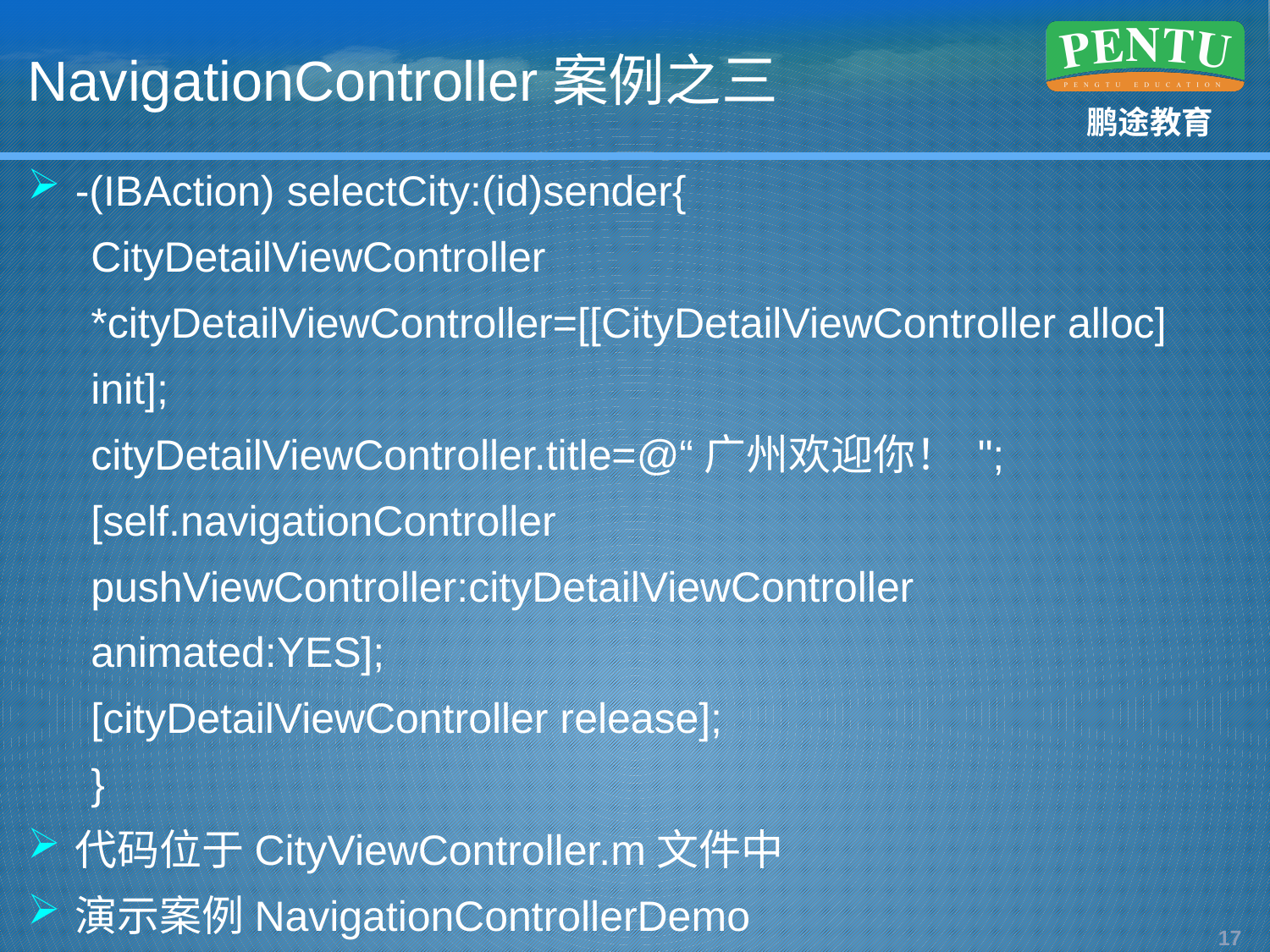

# NavigationController案例之三
-(IBAction) selectCity:(id)sender{
CityDetailViewController
*cityDetailViewController=[[CityDetailViewController alloc] init];
cityDetailViewController.title=@“广州欢迎你！ ";
[self.navigationController pushViewController:cityDetailViewController
animated:YES];
[cityDetailViewController release];
}
代码位于CityViewController.m文件中
演示案例NavigationControllerDemo
17